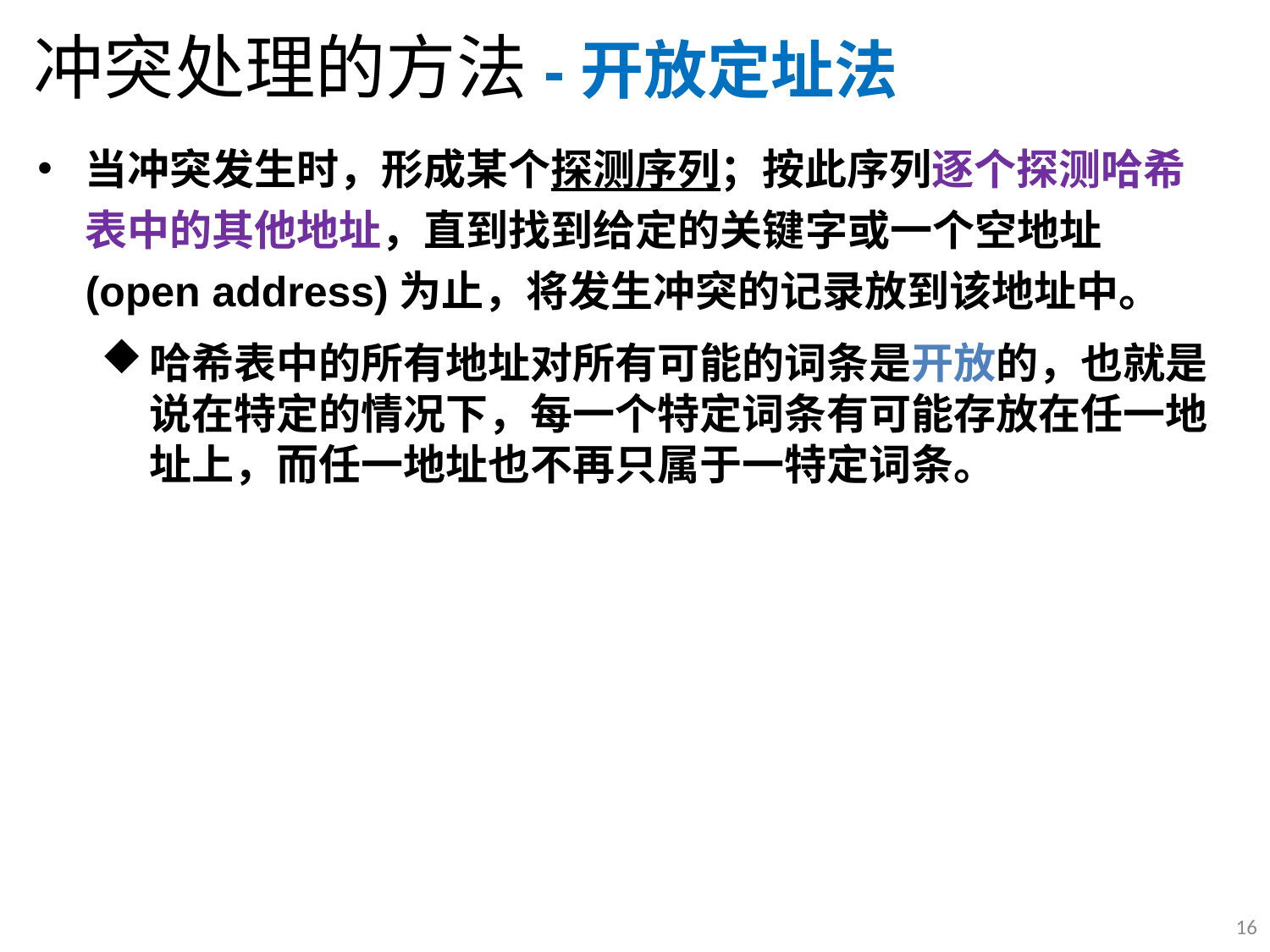

# 冲突处理的方法-开放定址法
当冲突发生时，形成某个探测序列；按此序列逐个探测哈希表中的其他地址，直到找到给定的关键字或一个空地址(open address)为止，将发生冲突的记录放到该地址中。
哈希表中的所有地址对所有可能的词条是开放的，也就是说在特定的情况下，每一个特定词条有可能存放在任一地址上，而任一地址也不再只属于一特定词条。
16